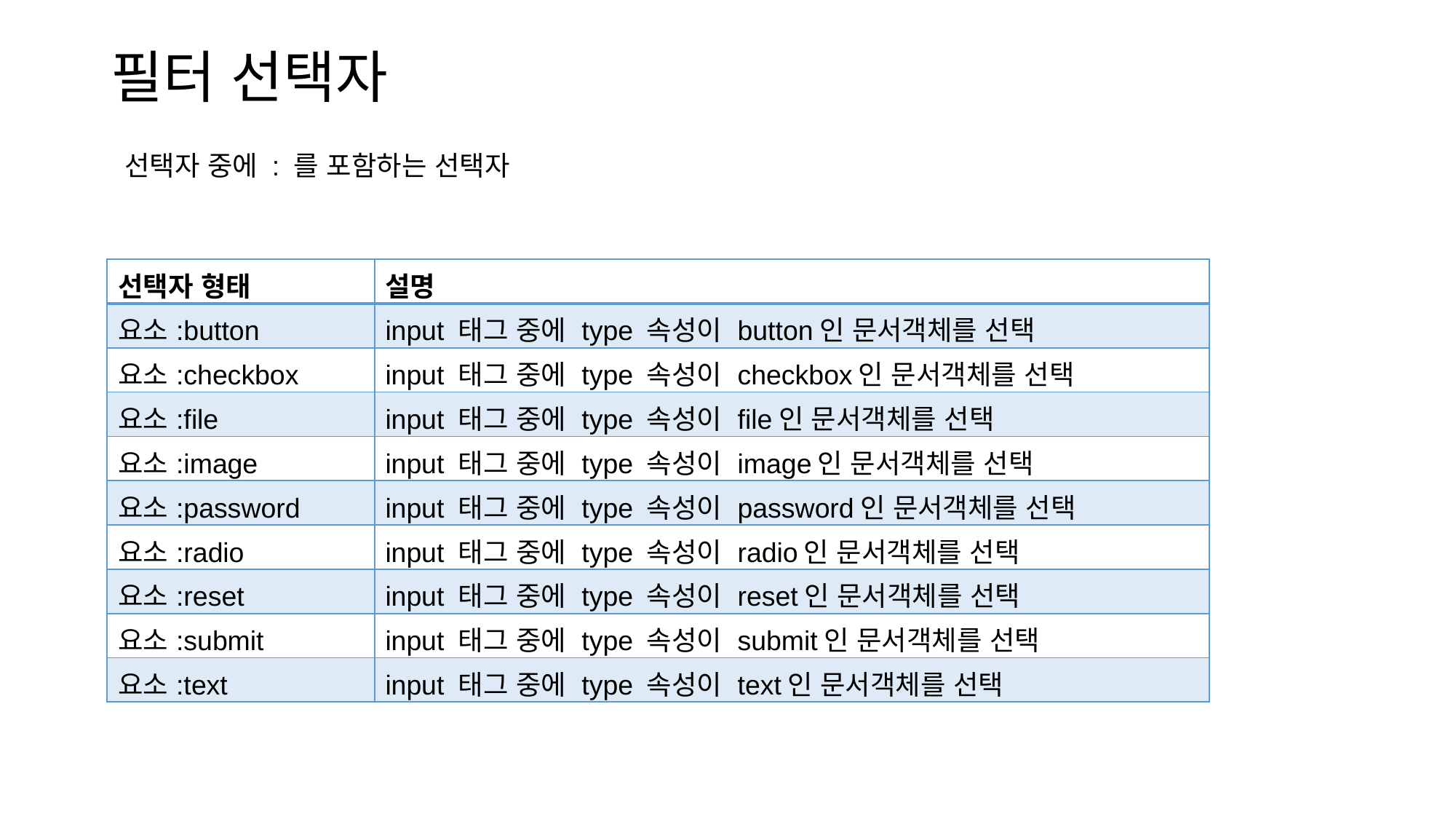

# 필터 선택자
선택자 중에 : 를 포함하는 선택자
| 선택자 형태 | 설명 |
| --- | --- |
| 요소:button | input 태그 중에 type 속성이 button인 문서객체를 선택 |
| 요소:checkbox | input 태그 중에 type 속성이 checkbox인 문서객체를 선택 |
| 요소:file | input 태그 중에 type 속성이 file인 문서객체를 선택 |
| 요소:image | input 태그 중에 type 속성이 image인 문서객체를 선택 |
| 요소:password | input 태그 중에 type 속성이 password인 문서객체를 선택 |
| 요소:radio | input 태그 중에 type 속성이 radio인 문서객체를 선택 |
| 요소:reset | input 태그 중에 type 속성이 reset인 문서객체를 선택 |
| 요소:submit | input 태그 중에 type 속성이 submit인 문서객체를 선택 |
| 요소:text | input 태그 중에 type 속성이 text인 문서객체를 선택 |